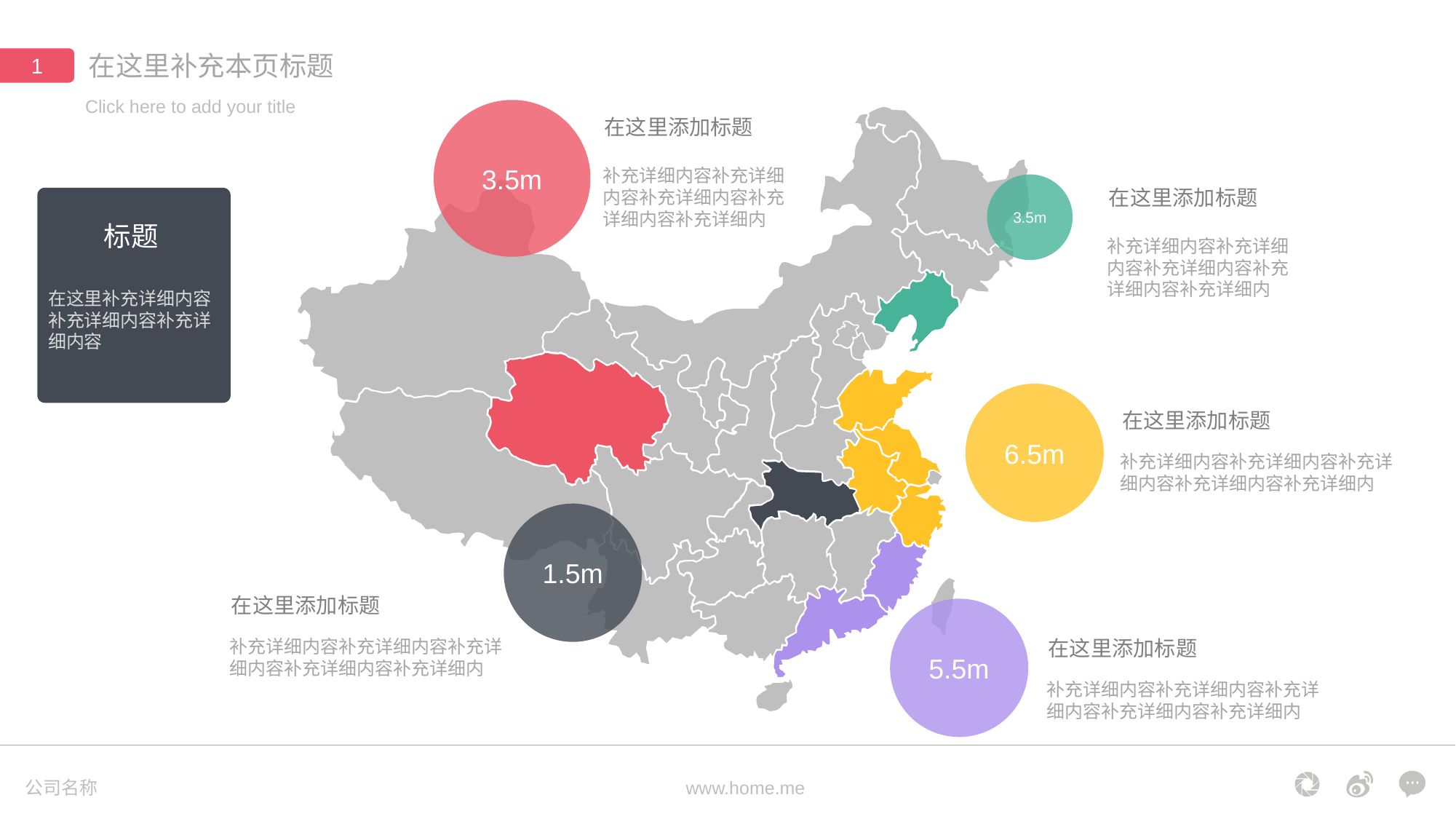

在这里补充本页标题
1
Click here to add your title
3.5m

在这里添加标题

补充详细内容补充详细内容补充详细内容补充详细内容补充详细内
3.5m
在这里添加标题

标题

补充详细内容补充详细内容补充详细内容补充详细内容补充详细内

在这里补充详细内容补充详细内容补充详细内容

6.5m

在这里添加标题

补充详细内容补充详细内容补充详细内容补充详细内容补充详细内

1.5m

在这里添加标题

5.5m
补充详细内容补充详细内容补充详细内容补充详细内容补充详细内
在这里添加标题
补充详细内容补充详细内容补充详细内容补充详细内容补充详细内

公司名称
www.home.me